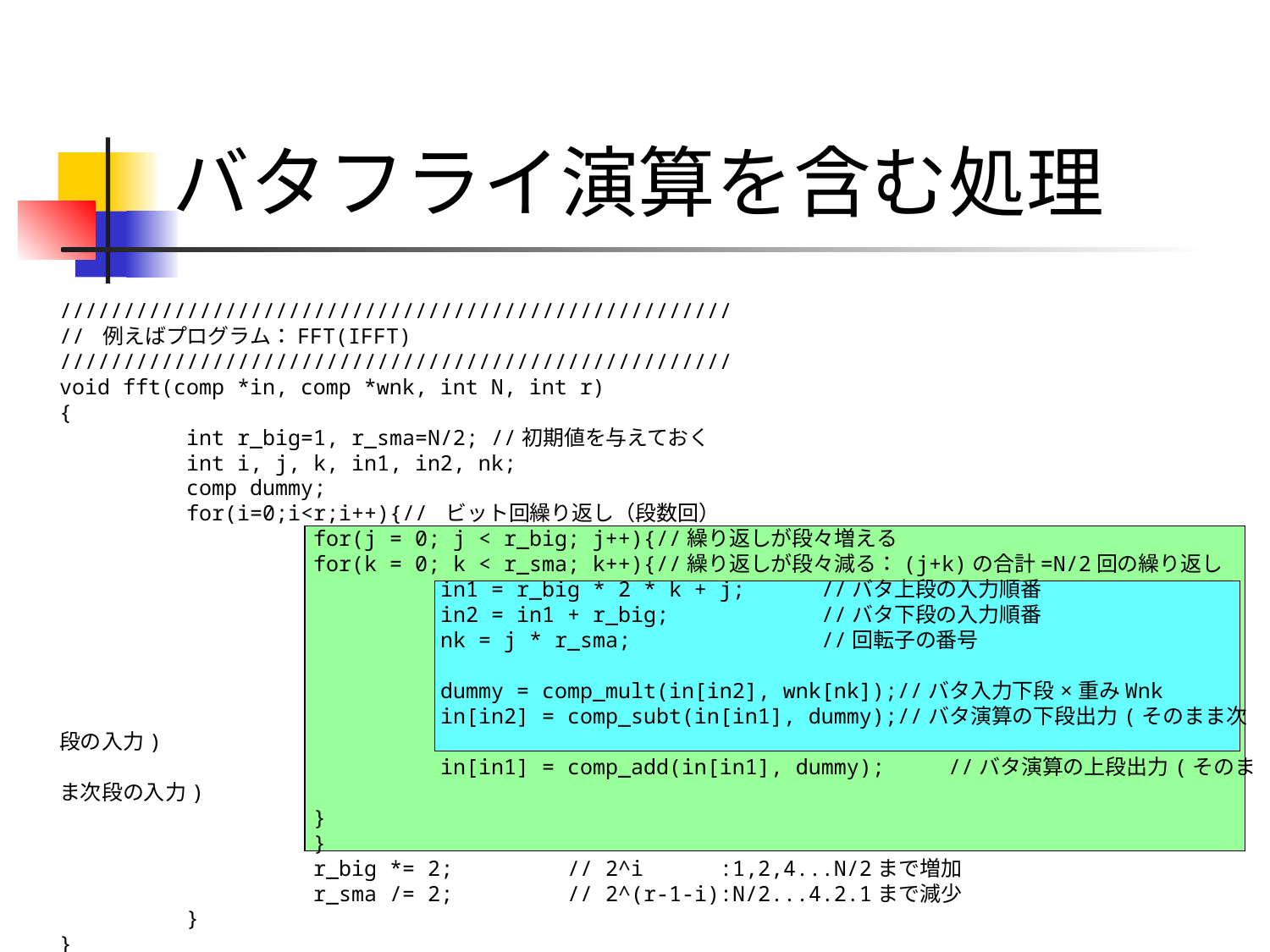

# バタフライ演算を含む処理
/////////////////////////////////////////////////////
// 例えばプログラム：FFT(IFFT)
/////////////////////////////////////////////////////
void fft(comp *in, comp *wnk, int N, int r)
{
	int r_big=1, r_sma=N/2; //初期値を与えておく
	int i, j, k, in1, in2, nk;
	comp dummy;
	for(i=0;i<r;i++){// ビット回繰り返し（段数回）
		for(j = 0; j < r_big; j++){//繰り返しが段々増える
		for(k = 0; k < r_sma; k++){//繰り返しが段々減る：(j+k)の合計=N/2回の繰り返し
			in1 = r_big * 2 * k + j;	//バタ上段の入力順番
			in2 = in1 + r_big;		//バタ下段の入力順番
			nk = j * r_sma;		//回転子の番号

			dummy = comp_mult(in[in2], wnk[nk]);//バタ入力下段×重みWnk
			in[in2] = comp_subt(in[in1], dummy);//バタ演算の下段出力(そのまま次段の入力)
			in[in1] = comp_add(in[in1], dummy);	//バタ演算の上段出力(そのまま次段の入力)
		}
		}
		r_big *= 2;	// 2^i      :1,2,4...N/2まで増加
		r_sma /= 2;	// 2^(r-1-i):N/2...4.2.1まで減少
	}
}